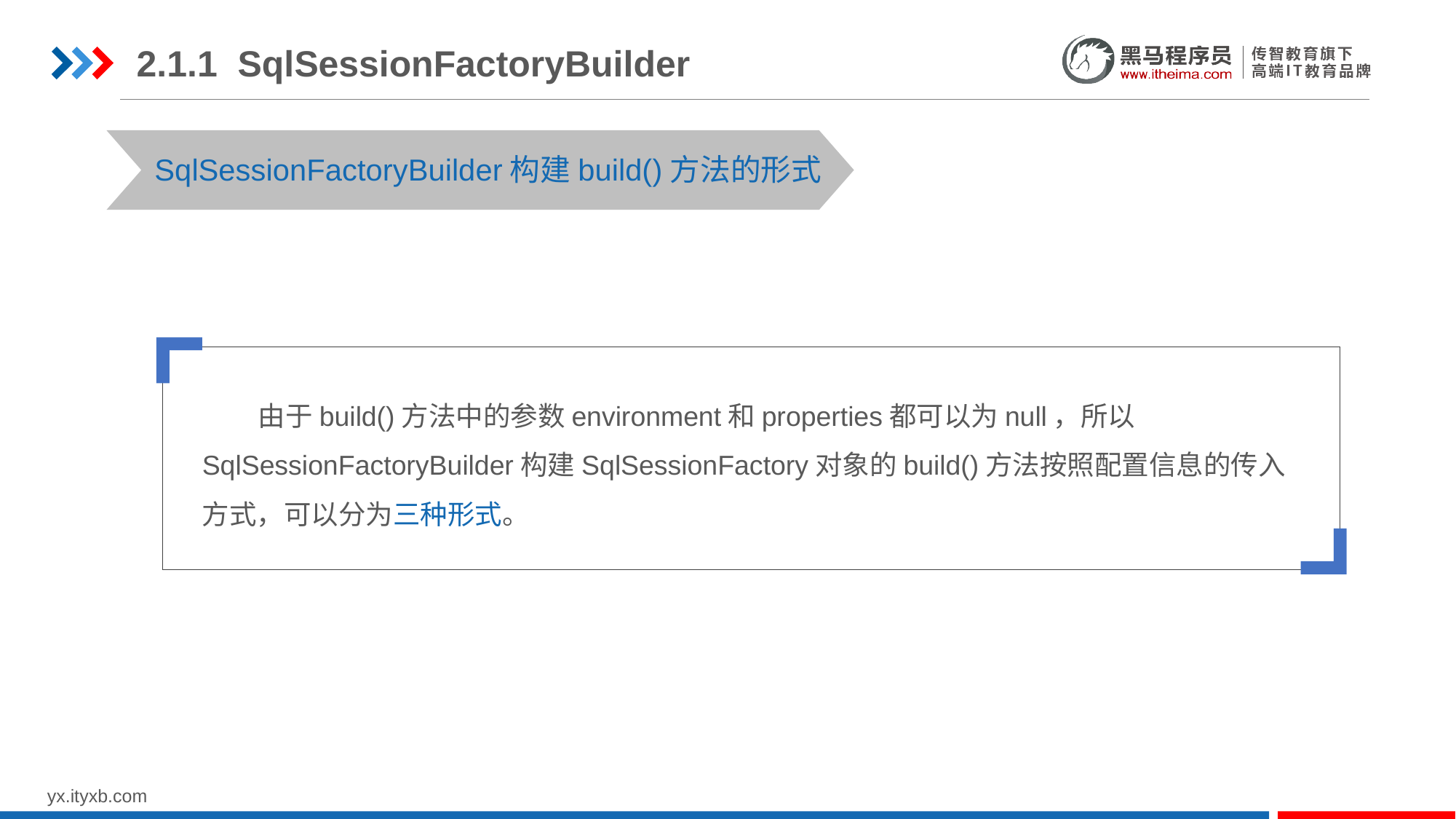

2.1.1  SqlSessionFactoryBuilder

SqlSessionFactoryBuilder构建build()方法的形式

        由于build()方法中的参数environment和properties都可以为null，所以SqlSessionFactoryBuilder构建SqlSessionFactory对象的build()方法按照配置信息的传入方式，可以分为三种形式。